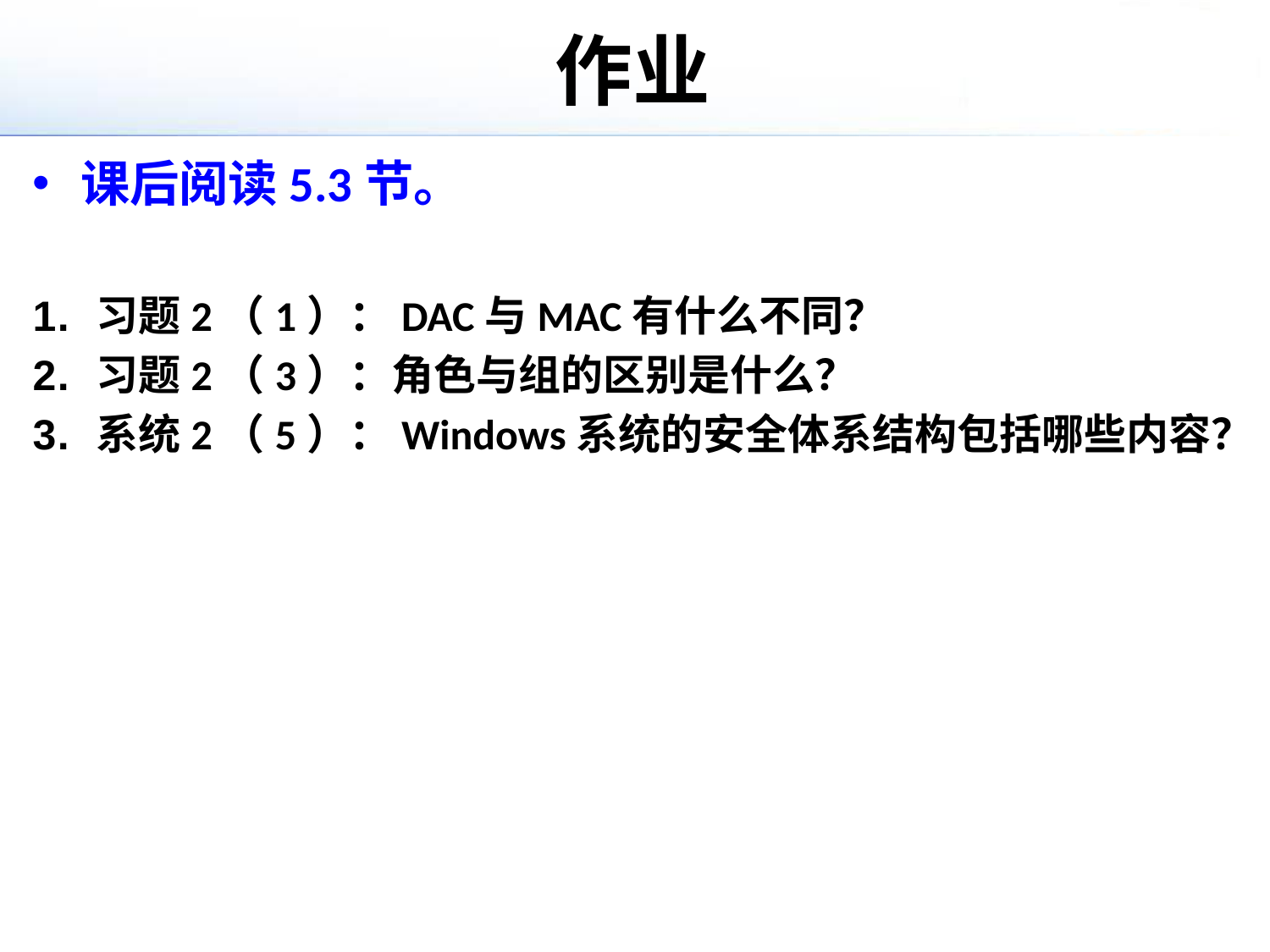

# 作业
课后阅读5.3节。

习题2（1）：DAC与MAC有什么不同？
习题2（3）：角色与组的区别是什么？
系统2（5）：Windows系统的安全体系结构包括哪些内容？